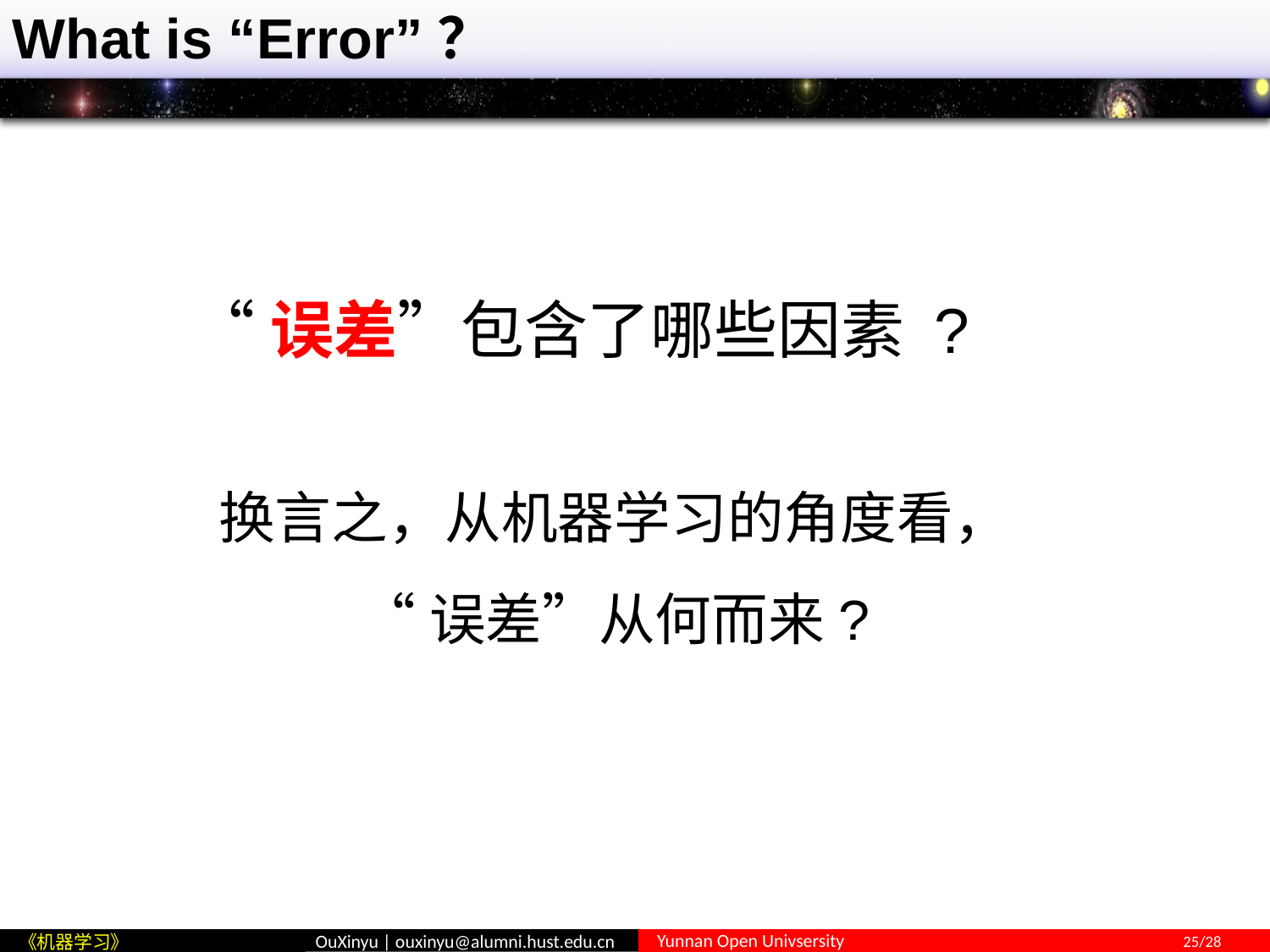

# What is “Error”？
“误差”包含了哪些因素 ?
换言之，从机器学习的角度看，
“误差”从何而来?